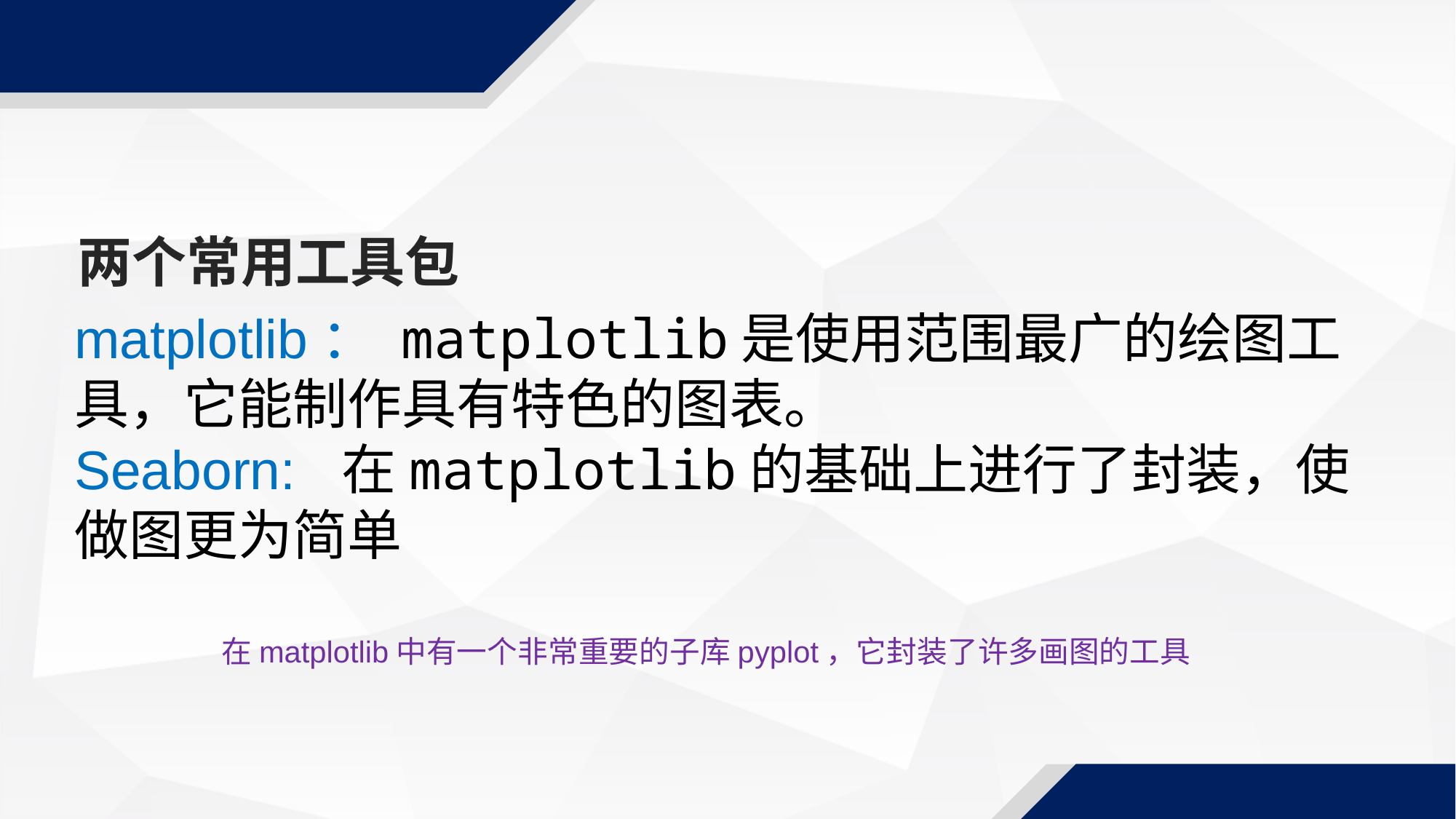

两个常用工具包
matplotlib： matplotlib是使用范围最广的绘图工具，它能制作具有特色的图表。
Seaborn: 在matplotlib的基础上进行了封装，使做图更为简单
在matplotlib中有一个非常重要的子库pyplot，它封装了许多画图的工具